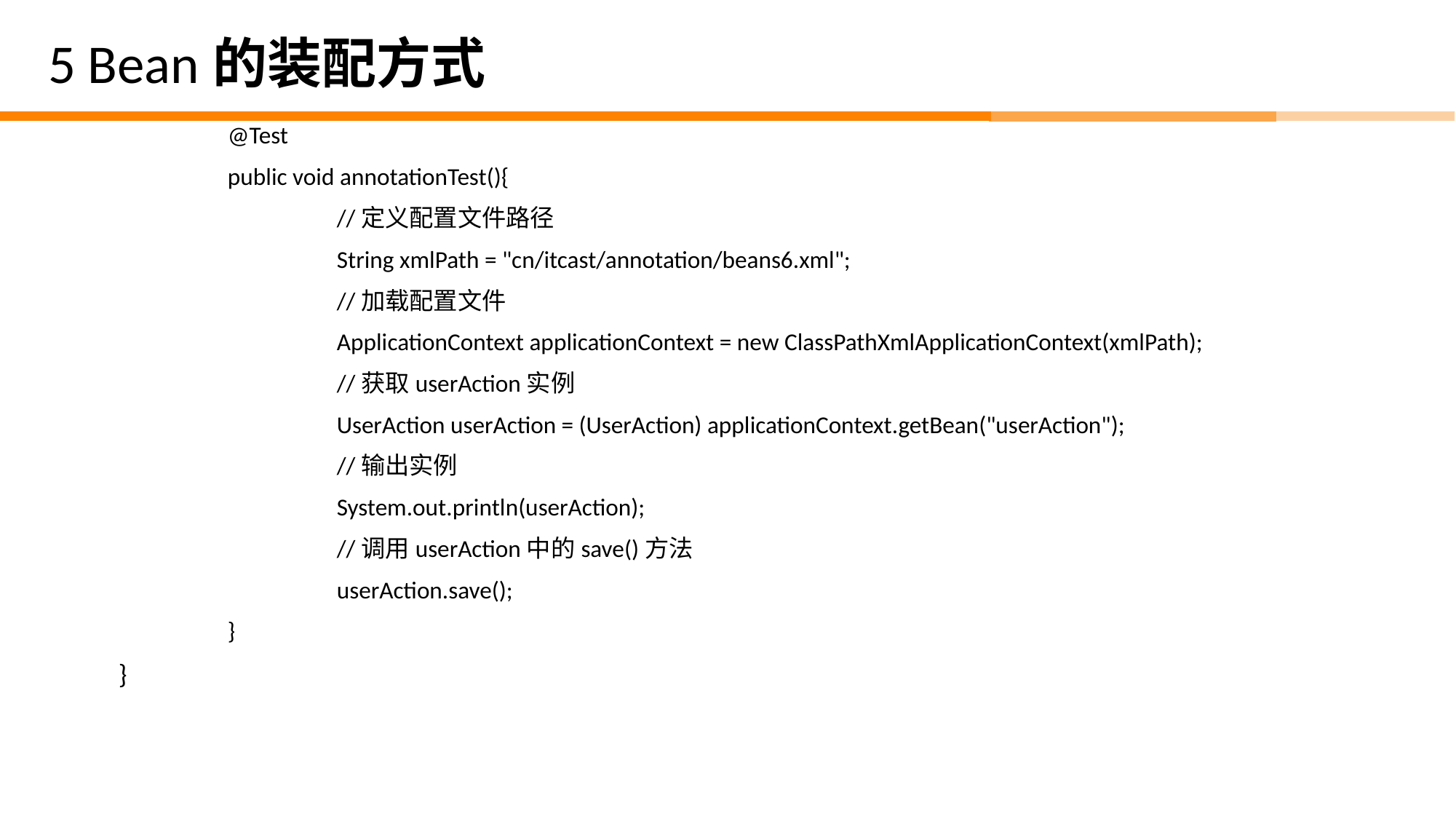

# 5 Bean的装配方式
	@Test
	public void annotationTest(){
		//定义配置文件路径
		String xmlPath = "cn/itcast/annotation/beans6.xml";
		//加载配置文件
		ApplicationContext applicationContext = new ClassPathXmlApplicationContext(xmlPath);
		//获取userAction实例
		UserAction userAction = (UserAction) applicationContext.getBean("userAction");
		//输出实例
		System.out.println(userAction);
		//调用userAction中的save()方法
		userAction.save();
	}
}